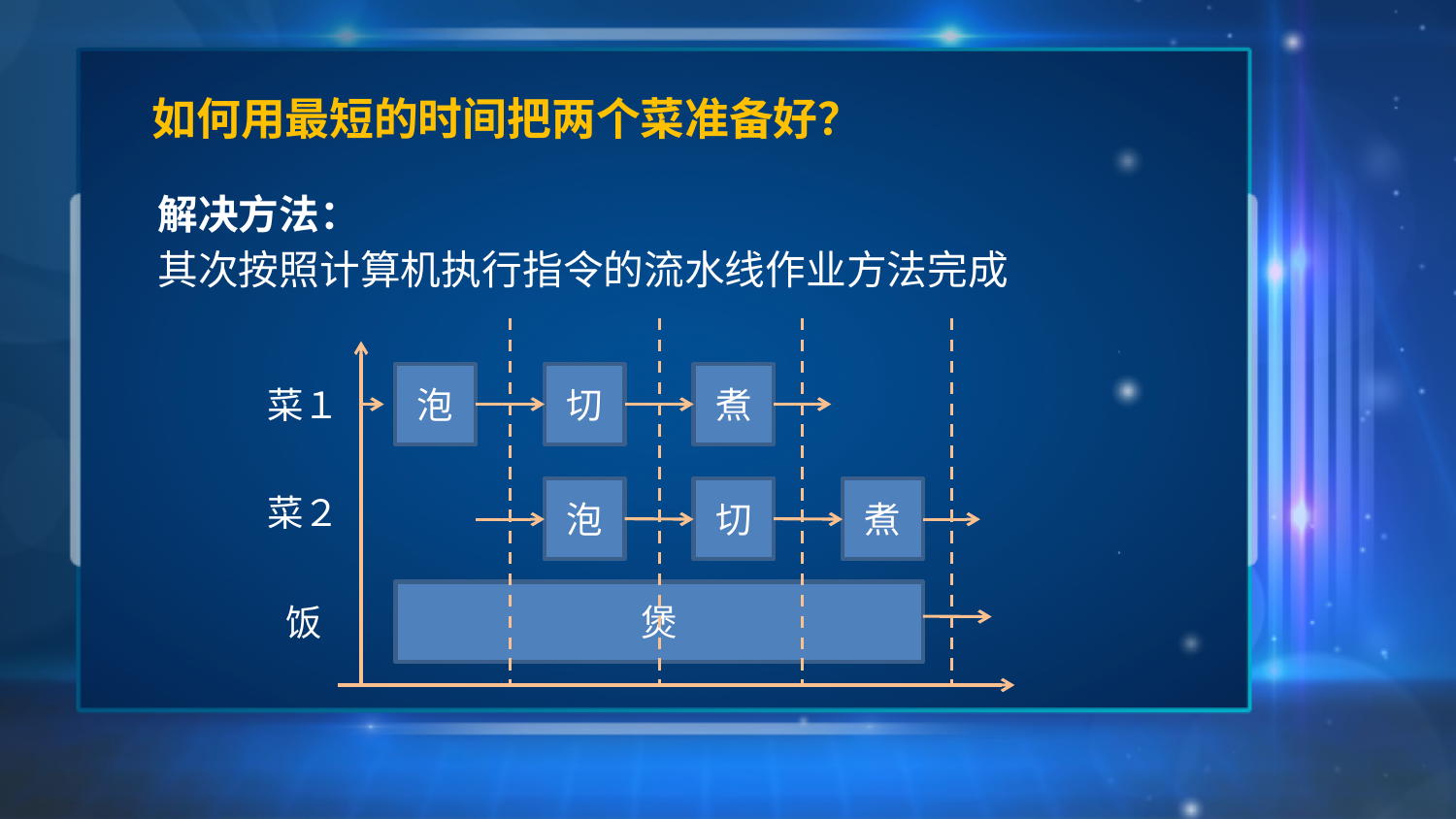

# 如何用最短的时间把两个菜准备好？
解决方法：
其次按照计算机执行指令的流水线作业方法完成

菜１
泡
切
煮
菜２
泡
切
煮
饭
煲